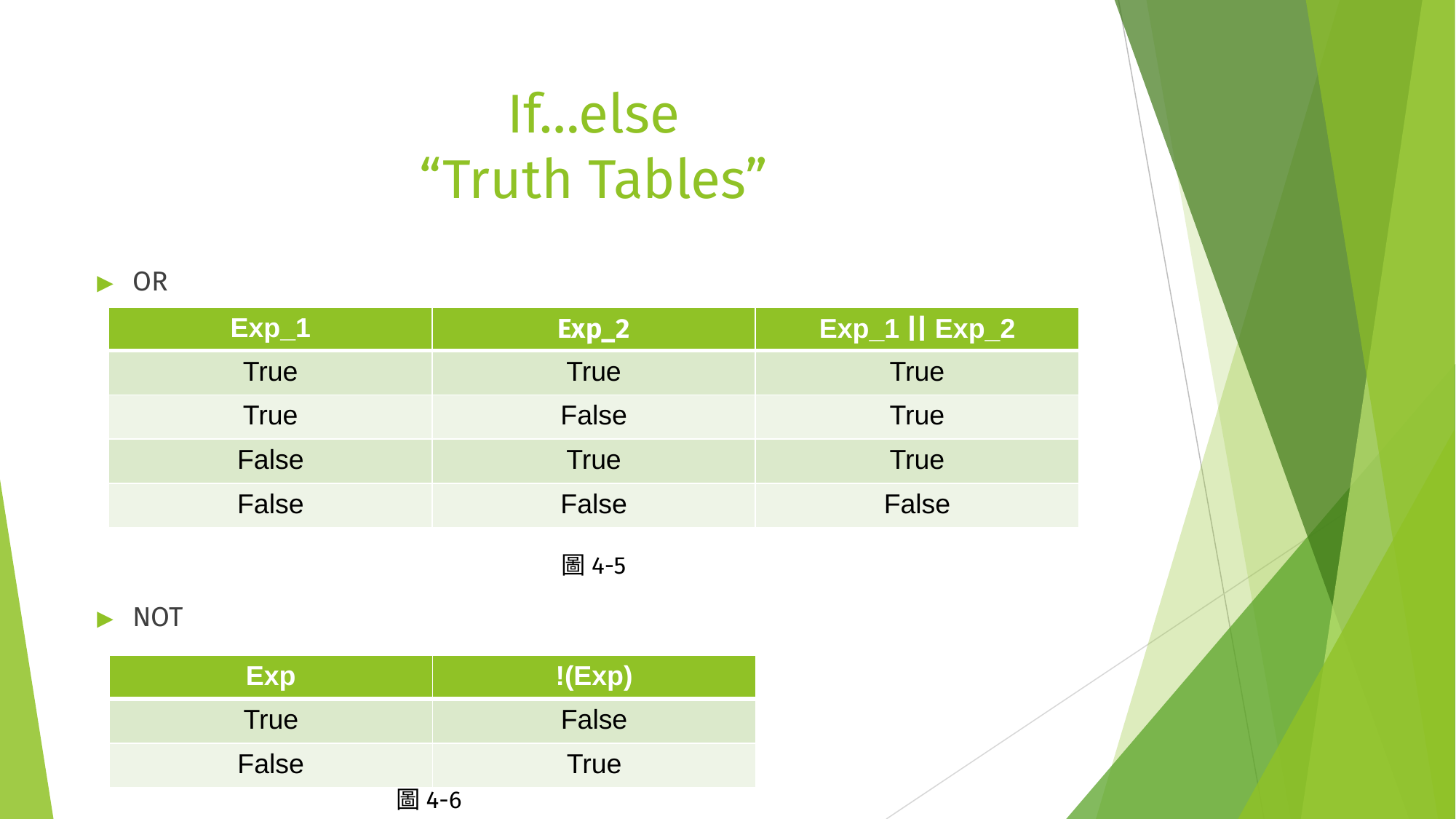

# If…else “Truth Tables”
OR

NOT
| Exp\_1 | Exp\_2 | Exp\_1 || Exp\_2 |
| --- | --- | --- |
| True | True | True |
| True | False | True |
| False | True | True |
| False | False | False |
圖4-5
| Exp | !(Exp) |
| --- | --- |
| True | False |
| False | True |
圖4-6